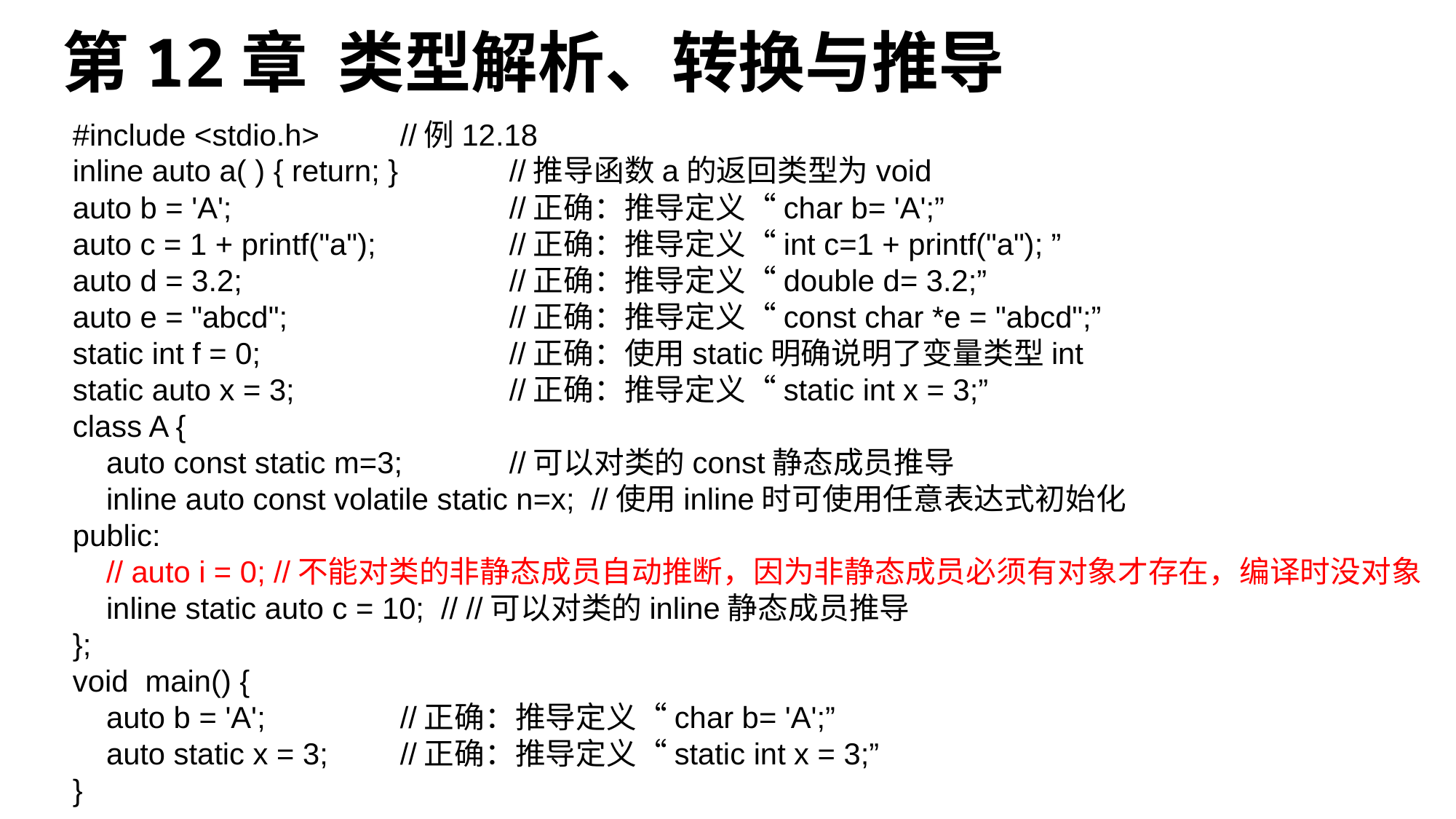

# 第12章  类型解析、转换与推导
#include <stdio.h>	//例12.18
inline auto a( ) { return; }		//推导函数a的返回类型为void
auto b = 'A'; 			//正确：推导定义“char b= 'A';”
auto c = 1 + printf("a");		//正确：推导定义“int c=1 + printf("a"); ”
auto d = 3.2;			//正确：推导定义“double d= 3.2;”
auto e = "abcd";			//正确：推导定义“const char *e = "abcd";”
static int f = 0;  			//正确：使用static明确说明了变量类型int
static auto x = 3;		//正确：推导定义“static int x = 3;”
class A {
    auto const static m=3; 	//可以对类的const静态成员推导
    inline auto const volatile static n=x;  //使用inline时可使用任意表达式初始化
public:
    // auto i = 0; //不能对类的非静态成员自动推断，因为非静态成员必须有对象才存在，编译时没对象
    inline static auto c = 10;  // //可以对类的inline静态成员推导
};
void  main() {
    auto b = 'A';		//正确：推导定义“char b= 'A';”
    auto static x = 3;	//正确：推导定义“static int x = 3;”
}